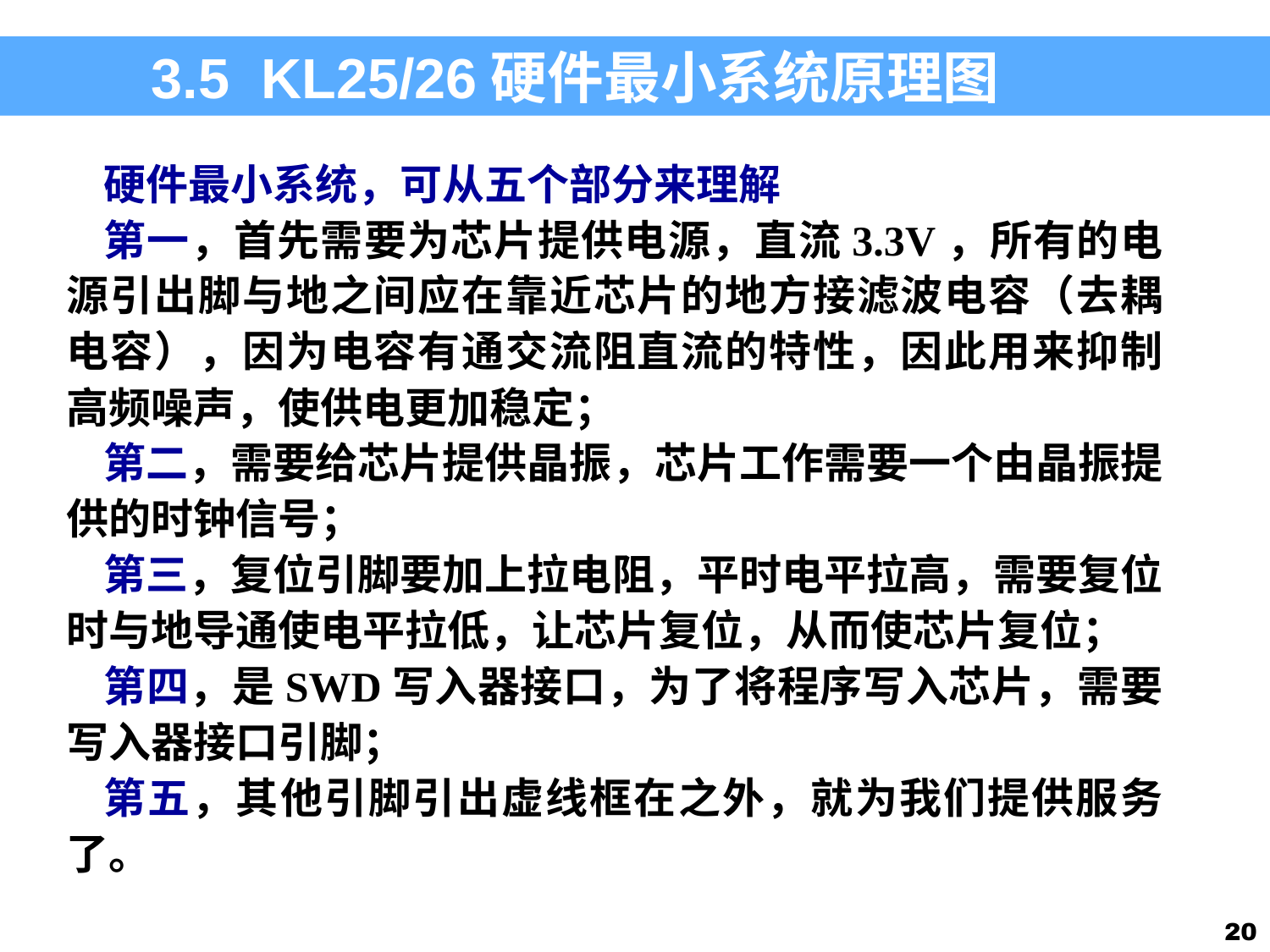

3.5  KL25/26硬件最小系统原理图
硬件最小系统，可从五个部分来理解
第一，首先需要为芯片提供电源，直流3.3V，所有的电源引出脚与地之间应在靠近芯片的地方接滤波电容（去耦电容），因为电容有通交流阻直流的特性，因此用来抑制高频噪声，使供电更加稳定；
第二，需要给芯片提供晶振，芯片工作需要一个由晶振提供的时钟信号；
第三，复位引脚要加上拉电阻，平时电平拉高，需要复位时与地导通使电平拉低，让芯片复位，从而使芯片复位；
第四，是SWD写入器接口，为了将程序写入芯片，需要写入器接口引脚；
第五，其他引脚引出虚线框在之外，就为我们提供服务了。

20